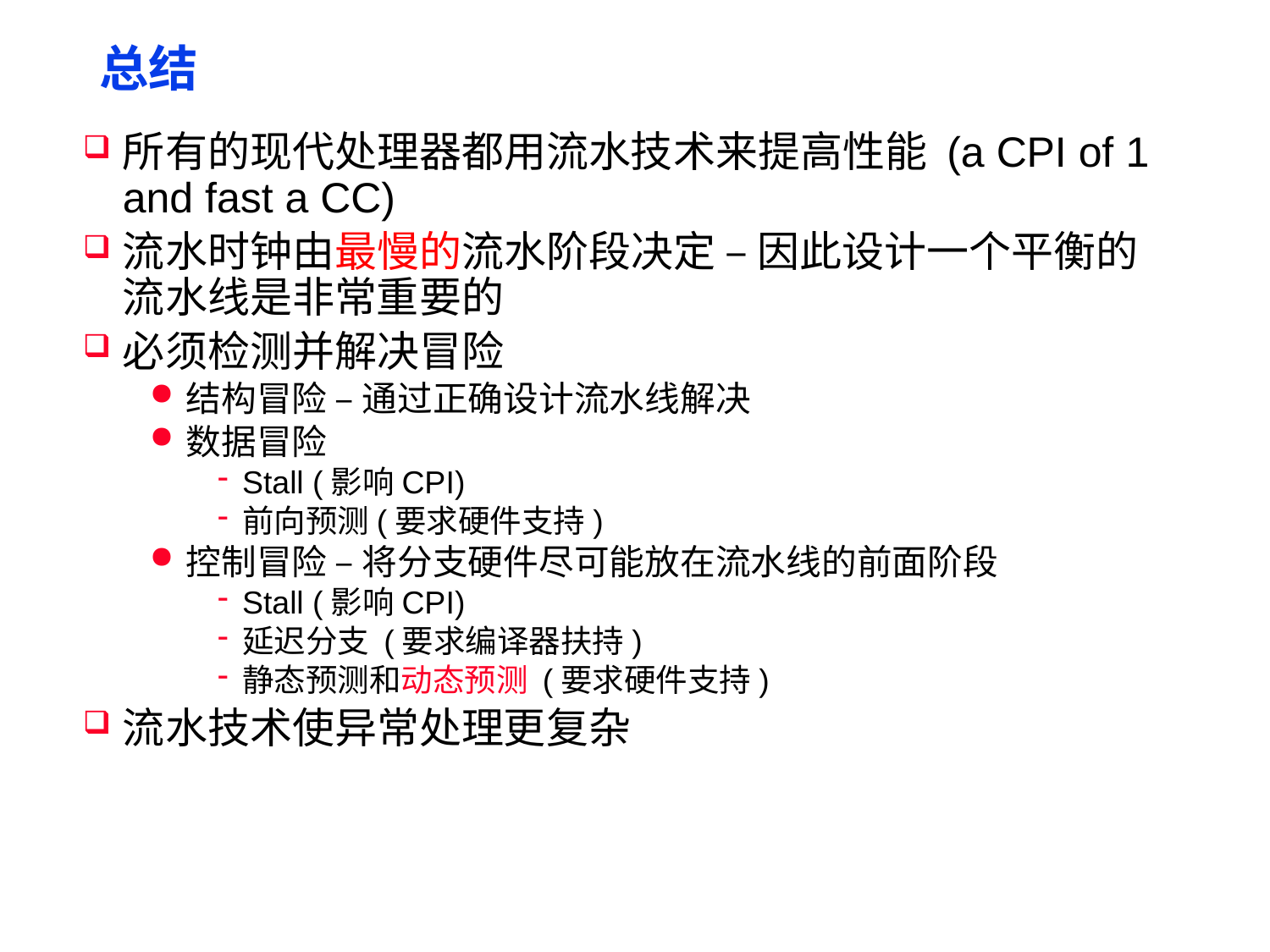

# 总结
所有的现代处理器都用流水技术来提高性能 (a CPI of 1 and fast a CC)
流水时钟由最慢的流水阶段决定 – 因此设计一个平衡的流水线是非常重要的
必须检测并解决冒险
结构冒险 – 通过正确设计流水线解决
数据冒险
Stall (影响CPI)
前向预测(要求硬件支持)
控制冒险 – 将分支硬件尽可能放在流水线的前面阶段
Stall (影响CPI)
延迟分支 (要求编译器扶持)
静态预测和动态预测 (要求硬件支持)
流水技术使异常处理更复杂